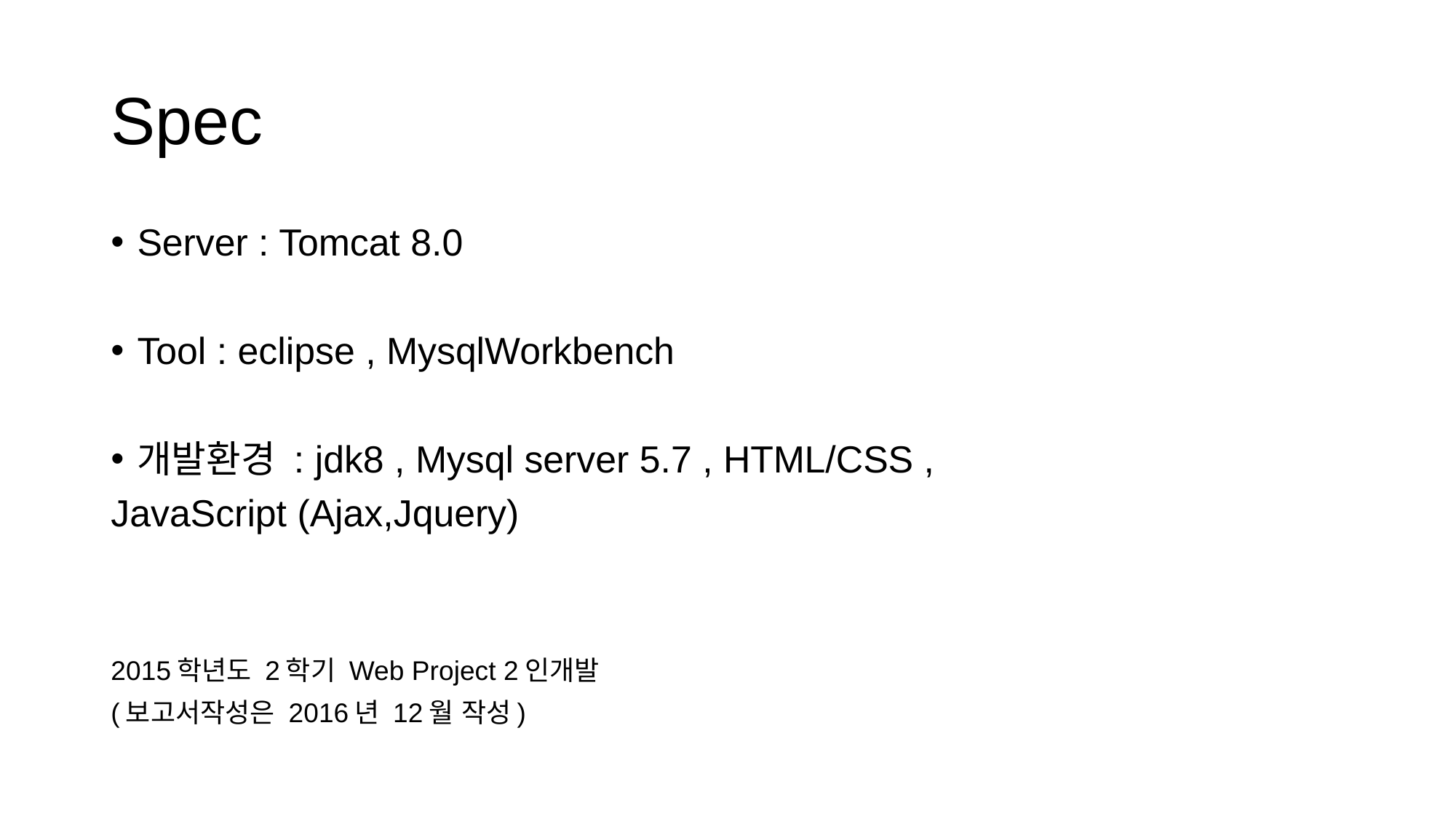

# Spec
Server : Tomcat 8.0

Tool : eclipse , MysqlWorkbench

개발환경 : jdk8 , Mysql server 5.7 , HTML/CSS ,
JavaScript (Ajax,Jquery)

2015학년도 2학기 Web Project 2인개발
(보고서작성은 2016년 12월 작성)